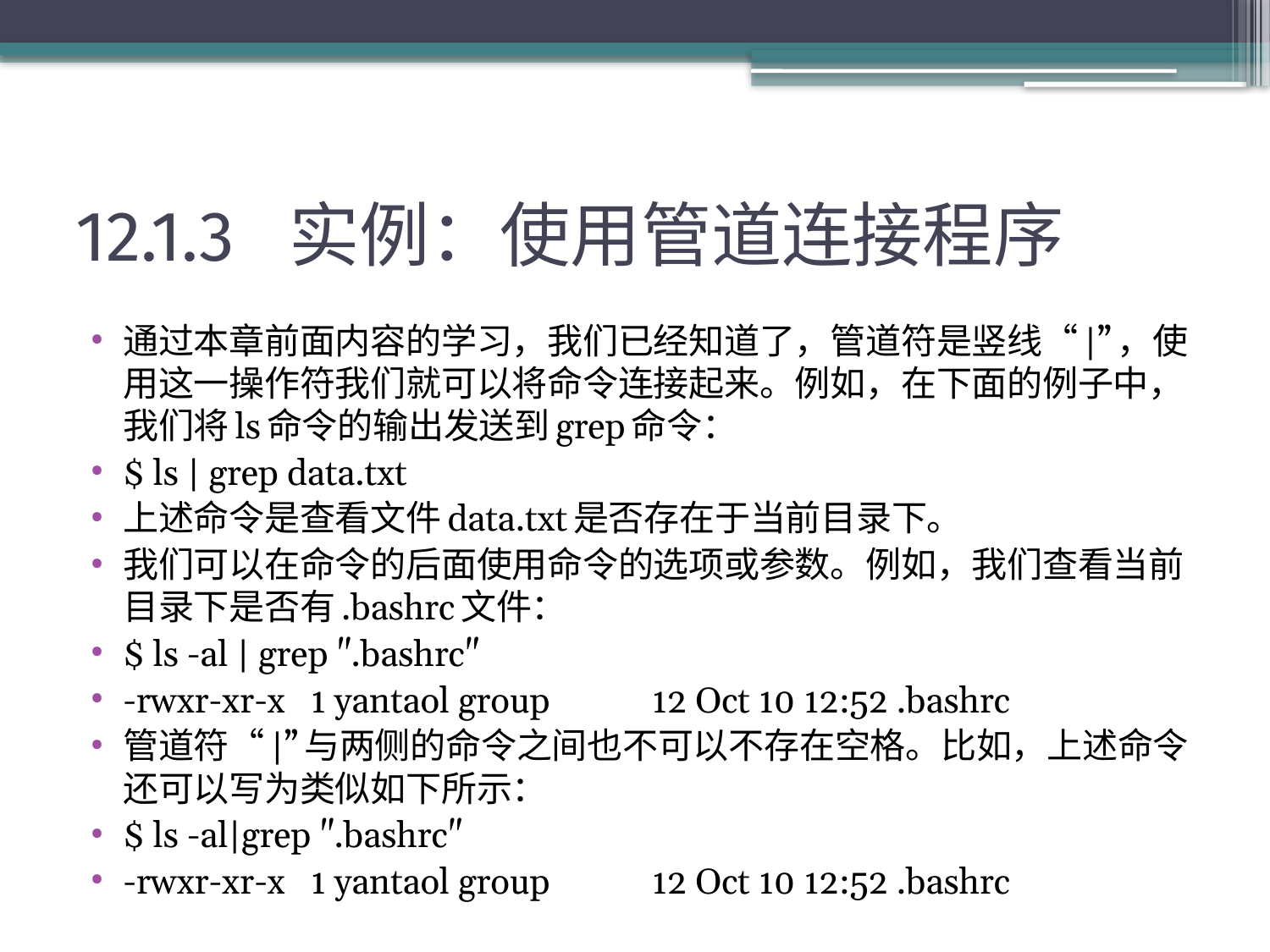

# 12.1.3  实例：使用管道连接程序
通过本章前面内容的学习，我们已经知道了，管道符是竖线“|”，使用这一操作符我们就可以将命令连接起来。例如，在下面的例子中，我们将ls命令的输出发送到grep命令：
$ ls | grep data.txt
上述命令是查看文件data.txt是否存在于当前目录下。
我们可以在命令的后面使用命令的选项或参数。例如，我们查看当前目录下是否有.bashrc文件：
$ ls -al | grep ".bashrc"
-rwxr-xr-x   1 yantaol group            12 Oct 10 12:52 .bashrc
管道符“|”与两侧的命令之间也不可以不存在空格。比如，上述命令还可以写为类似如下所示：
$ ls -al|grep ".bashrc"
-rwxr-xr-x   1 yantaol group            12 Oct 10 12:52 .bashrc